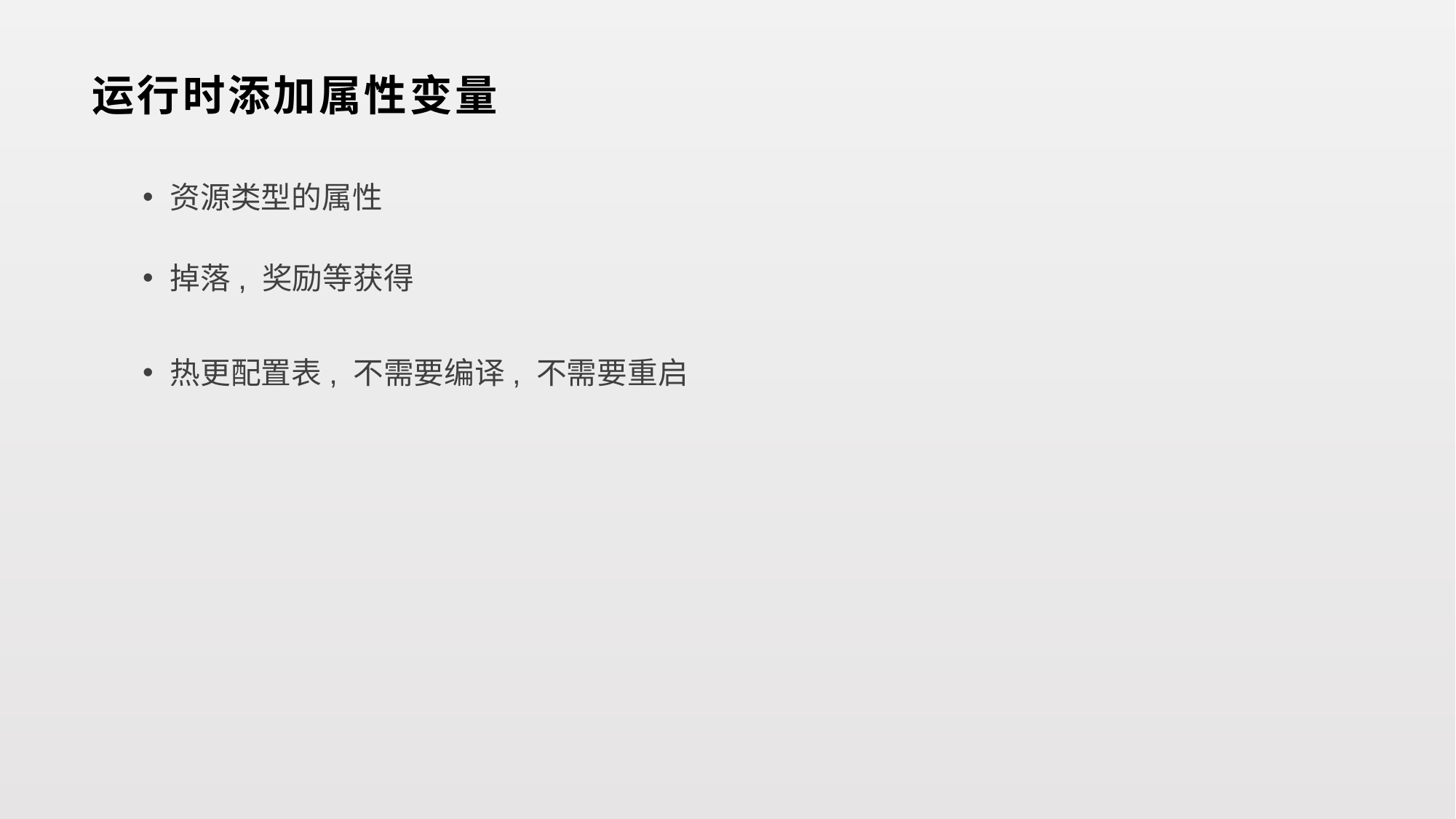

运行时添加属性变量

资源类型的属性

掉落, 奖励等获得

热更配置表, 不需要编译, 不需要重启